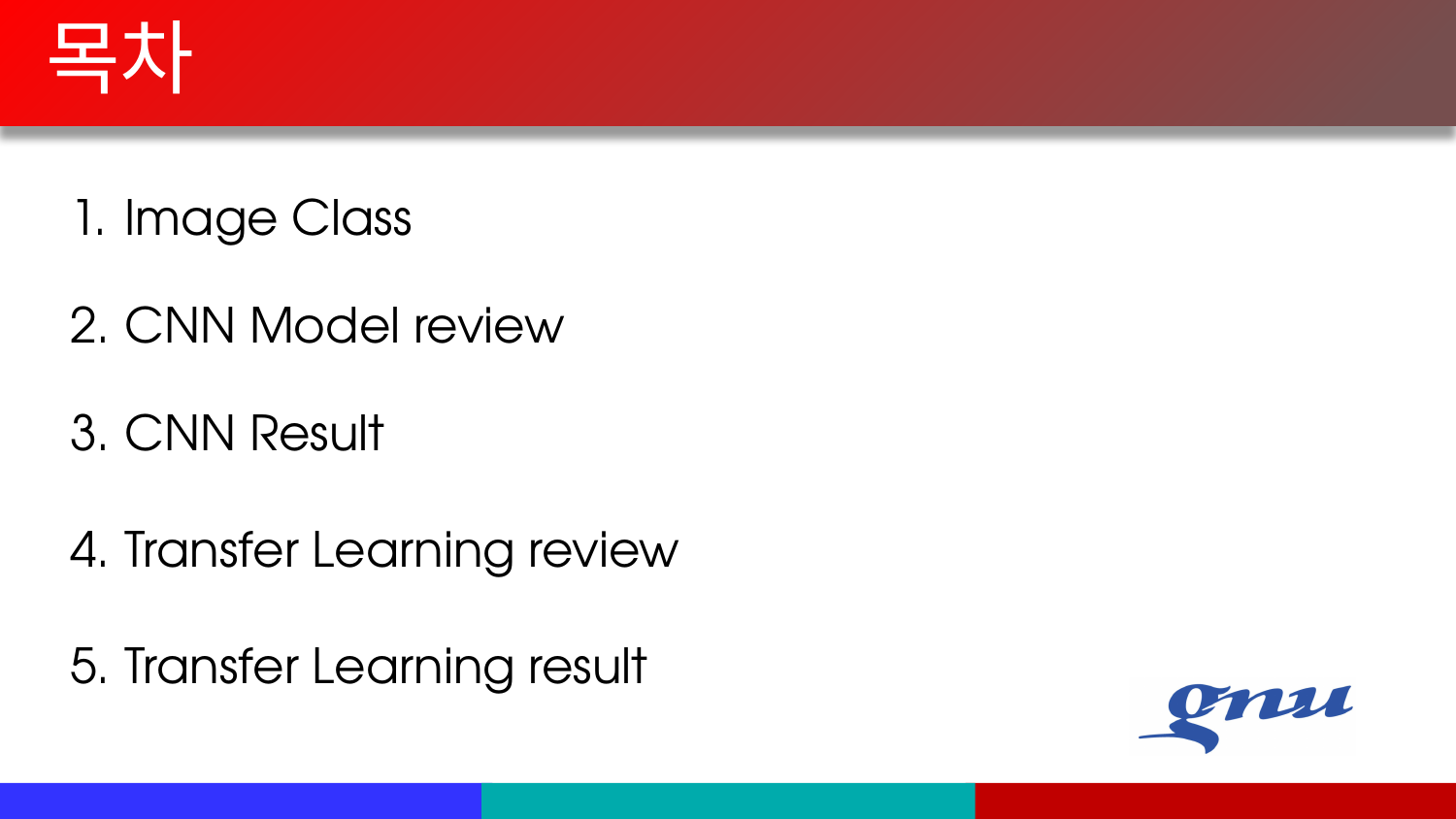

# 목차
Image Class
CNN Model review
CNN Result
Transfer Learning review
Transfer Learning result